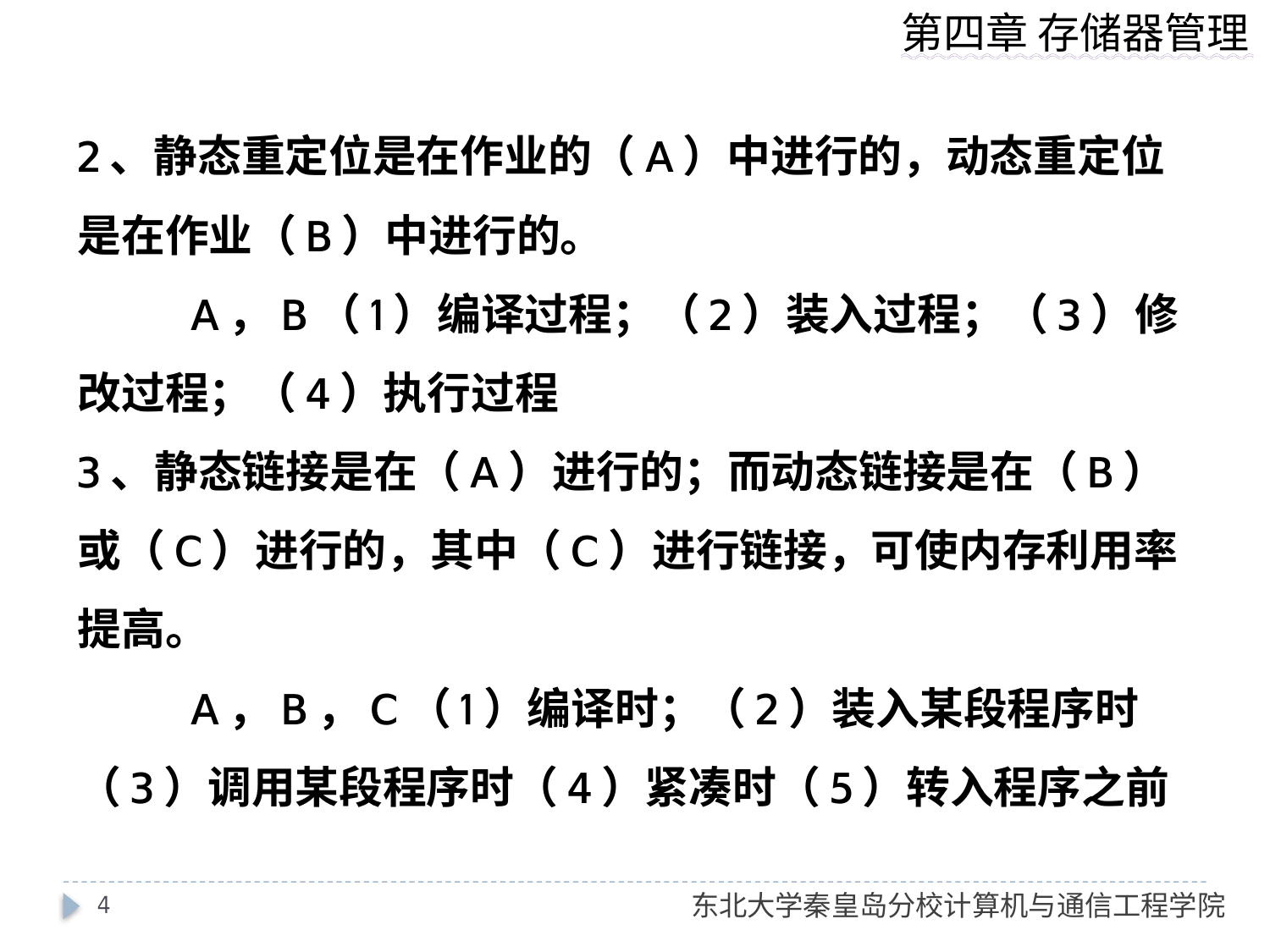

2、静态重定位是在作业的（A）中进行的，动态重定位是在作业（B）中进行的。
	A，B（1）编译过程；（2）装入过程；（3）修改过程；（4）执行过程
3、静态链接是在（A）进行的；而动态链接是在（B）或（C）进行的，其中（C）进行链接，可使内存利用率提高。
	A，B，C（1）编译时；（2）装入某段程序时（3）调用某段程序时（4）紧凑时（5）转入程序之前

4